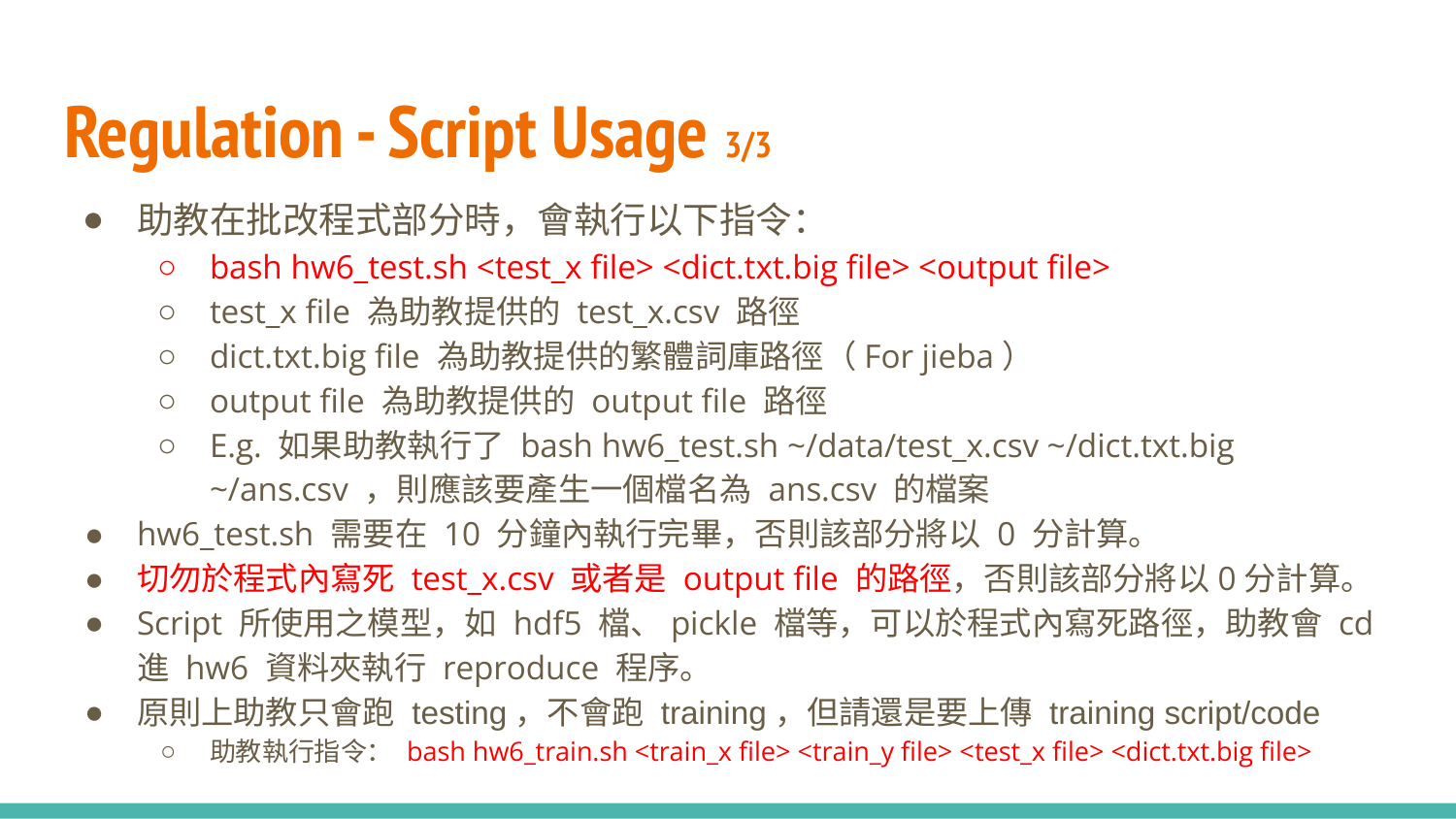

# Regulation - Script Usage 3/3
助教在批改程式部分時，會執行以下指令：
bash hw6_test.sh <test_x file> <dict.txt.big file> <output file>
test_x file 為助教提供的 test_x.csv 路徑
dict.txt.big file 為助教提供的繁體詞庫路徑（For jieba）
output file 為助教提供的 output file 路徑
E.g. 如果助教執行了 bash hw6_test.sh ~/data/test_x.csv ~/dict.txt.big ~/ans.csv ，則應該要產生一個檔名為 ans.csv 的檔案
hw6_test.sh 需要在 10 分鐘內執行完畢，否則該部分將以 0 分計算。
切勿於程式內寫死 test_x.csv 或者是 output file 的路徑，否則該部分將以0分計算。
Script 所使用之模型，如 hdf5 檔、pickle 檔等，可以於程式內寫死路徑，助教會 cd 進 hw6 資料夾執行 reproduce 程序。
原則上助教只會跑 testing，不會跑 training，但請還是要上傳 training script/code
助教執行指令： bash hw6_train.sh <train_x file> <train_y file> <test_x file> <dict.txt.big file>